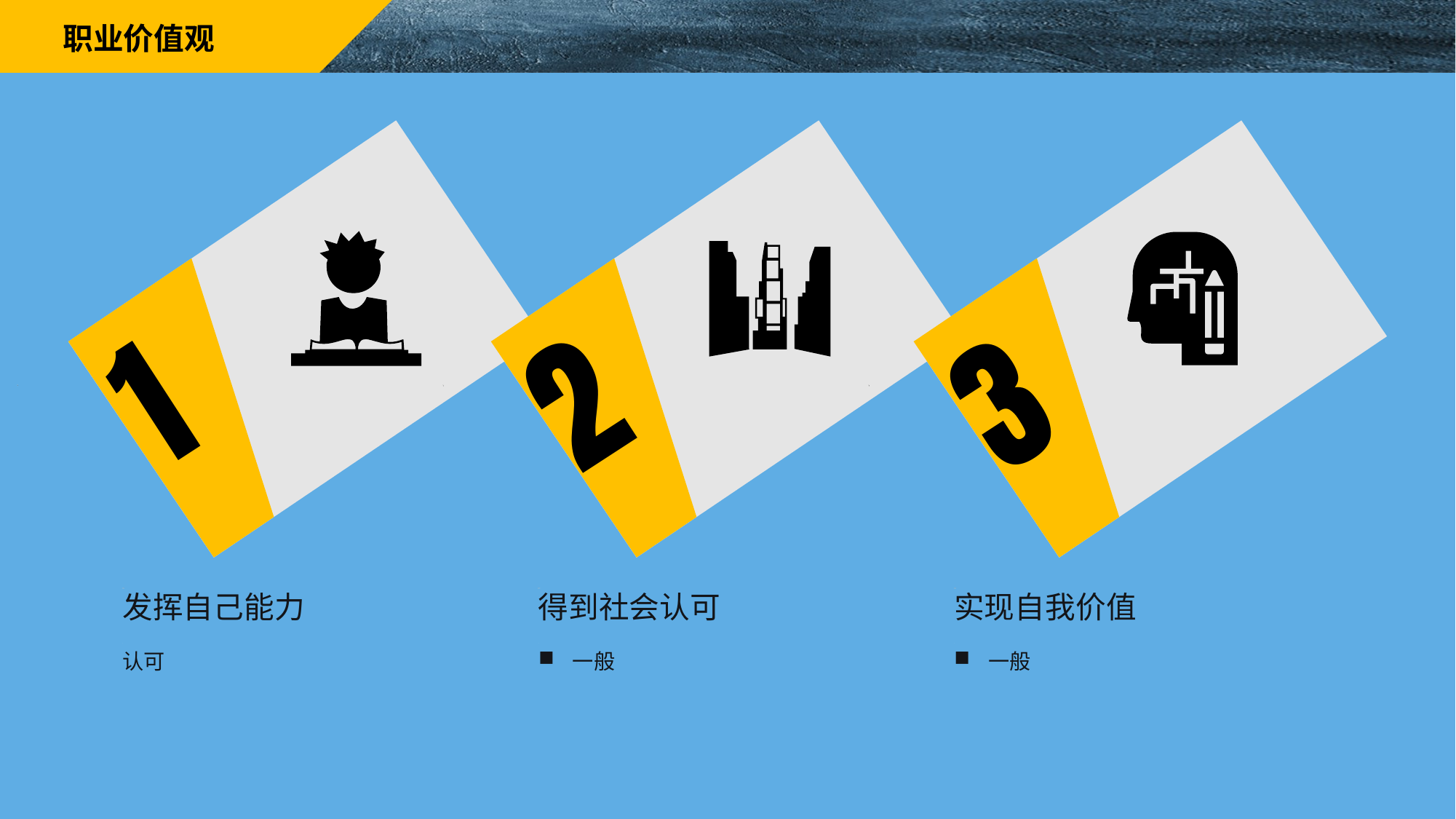

职业价值观

1
2
3
发挥自己能力
认可
得到社会认可
一般
实现自我价值
一般